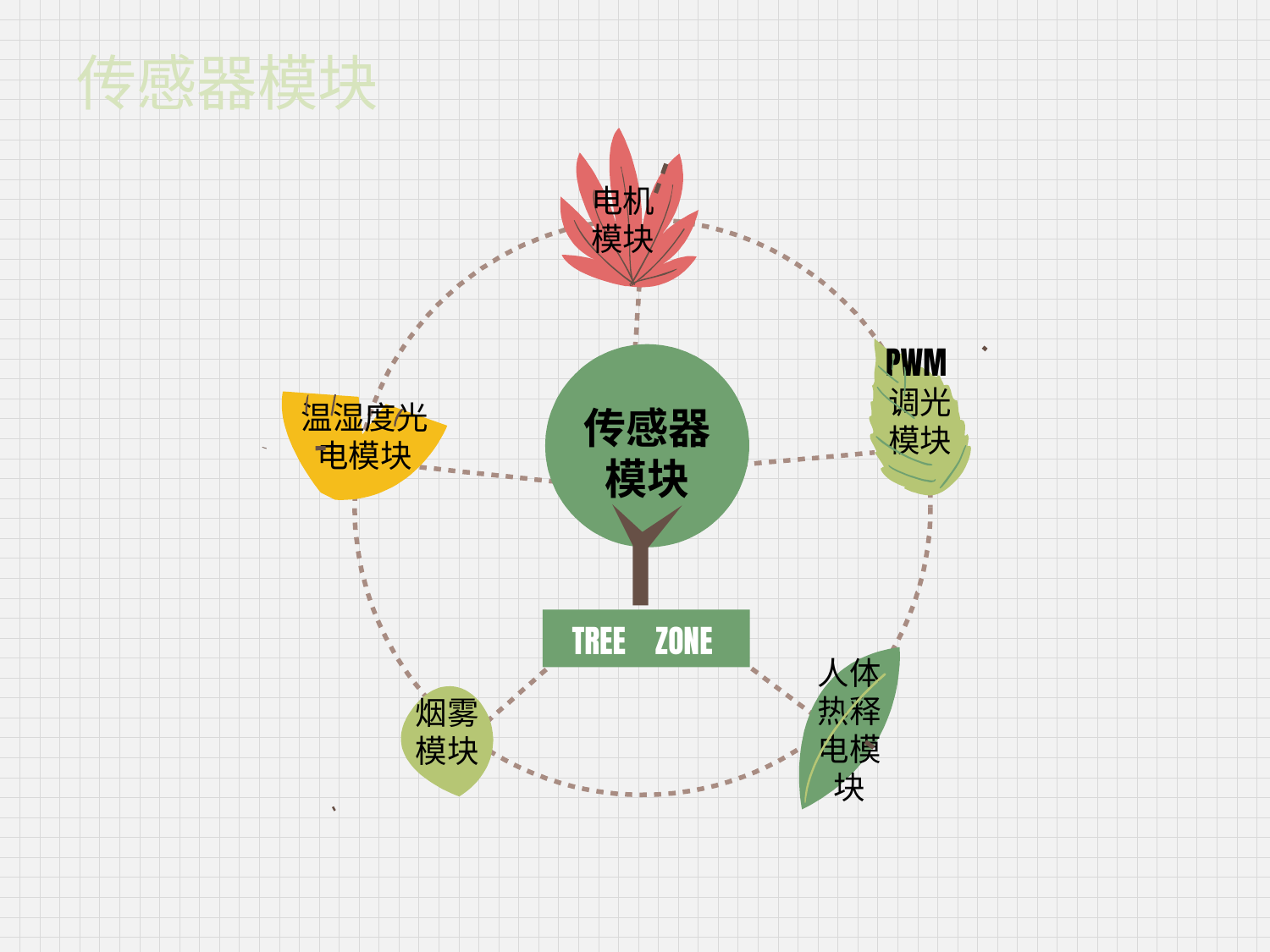

PWM调光模块

温湿度光电模块

人体热释电模块

传感器
模块

TREE    ZONE

烟雾模块

# 传感器模块
电机
模块